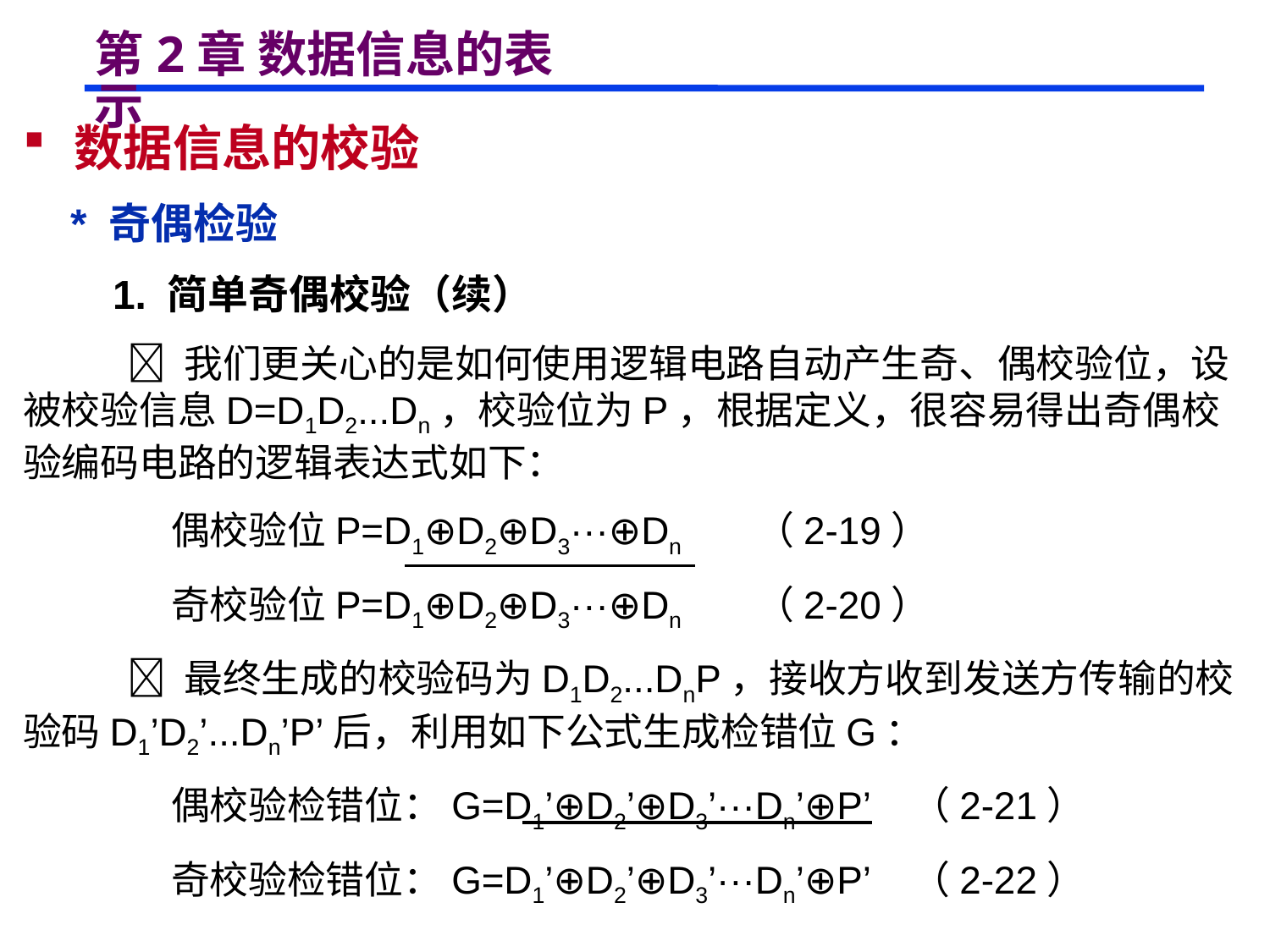

# 第2章 数据信息的表示
 数据信息的校验
    * 奇偶检验
        1. 简单奇偶校验（续）
            • 我们更关心的是如何使用逻辑电路自动产生奇、偶校验位，设被校验信息D=D1D2...Dn，校验位为P，根据定义，很容易得出奇偶校验编码电路的逻辑表达式如下：
                偶校验位P=D1⊕D2⊕D3···⊕Dn      （2-19）
                奇校验位P=D1⊕D2⊕D3···⊕Dn      （2-20）
            • 最终生成的校验码为D1D2...DnP，接收方收到发送方传输的校验码D1’D2’...Dn’P’后，利用如下公式生成检错位G：
                偶校验检错位：G=D1’⊕D2’⊕D3’···Dn’⊕P’   （2-21）
                奇校验检错位：G=D1’⊕D2’⊕D3’···Dn’⊕P’   （2-22）